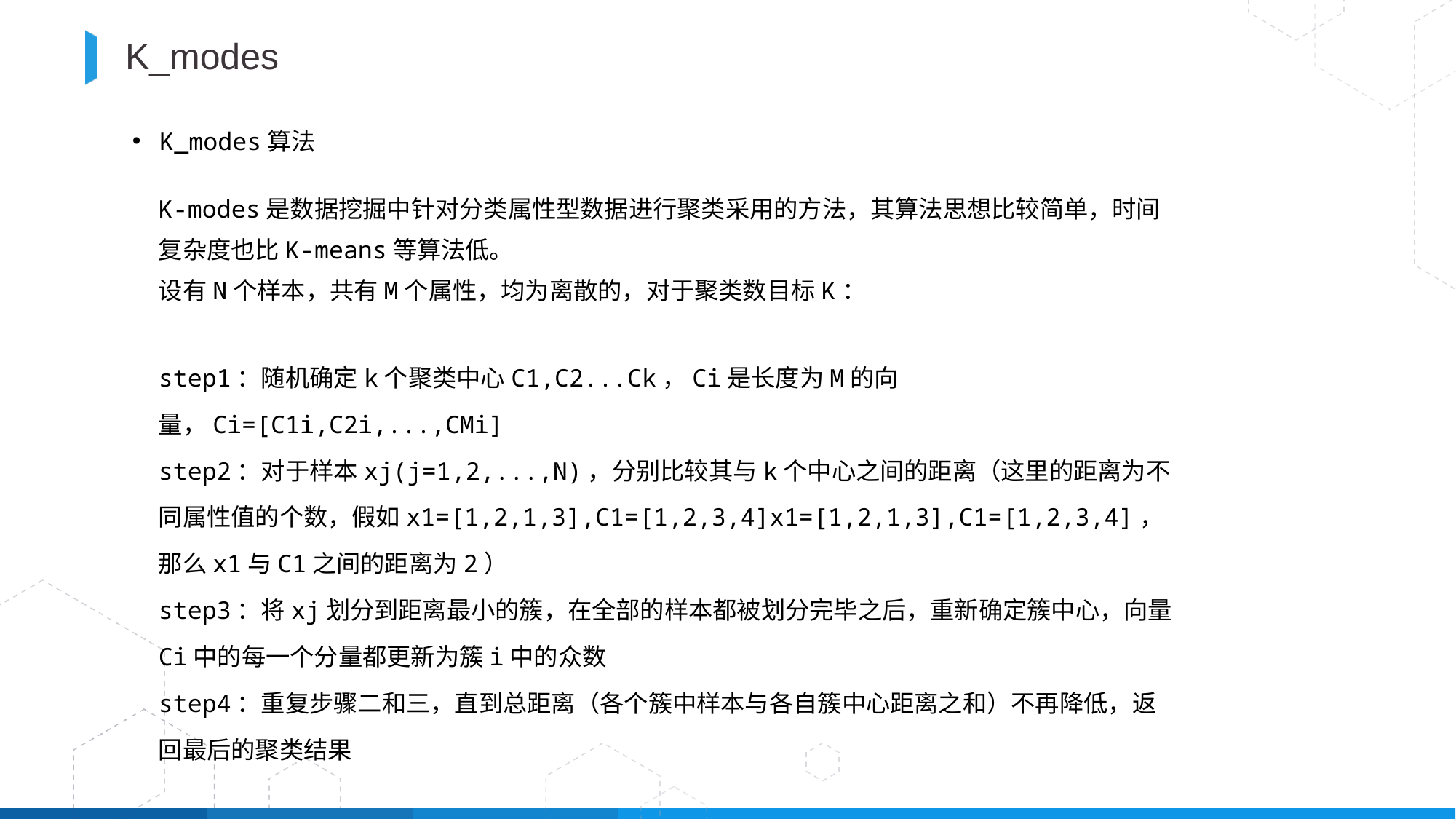

# K_modes
K_modes算法
K-modes是数据挖掘中针对分类属性型数据进行聚类采用的方法，其算法思想比较简单，时间复杂度也比K-means等算法低。
设有N个样本，共有M个属性，均为离散的，对于聚类数目标K：

step1：随机确定k个聚类中心C1,C2...Ck，Ci是长度为M的向量，Ci=[C1i,C2i,...,CMi]
step2：对于样本xj(j=1,2,...,N)，分别比较其与k个中心之间的距离（这里的距离为不同属性值的个数，假如x1=[1,2,1,3],C1=[1,2,3,4]x1=[1,2,1,3],C1=[1,2,3,4]，那么x1与C1之间的距离为2）
step3：将xj划分到距离最小的簇，在全部的样本都被划分完毕之后，重新确定簇中心，向量Ci中的每一个分量都更新为簇i中的众数
step4：重复步骤二和三，直到总距离（各个簇中样本与各自簇中心距离之和）不再降低，返回最后的聚类结果